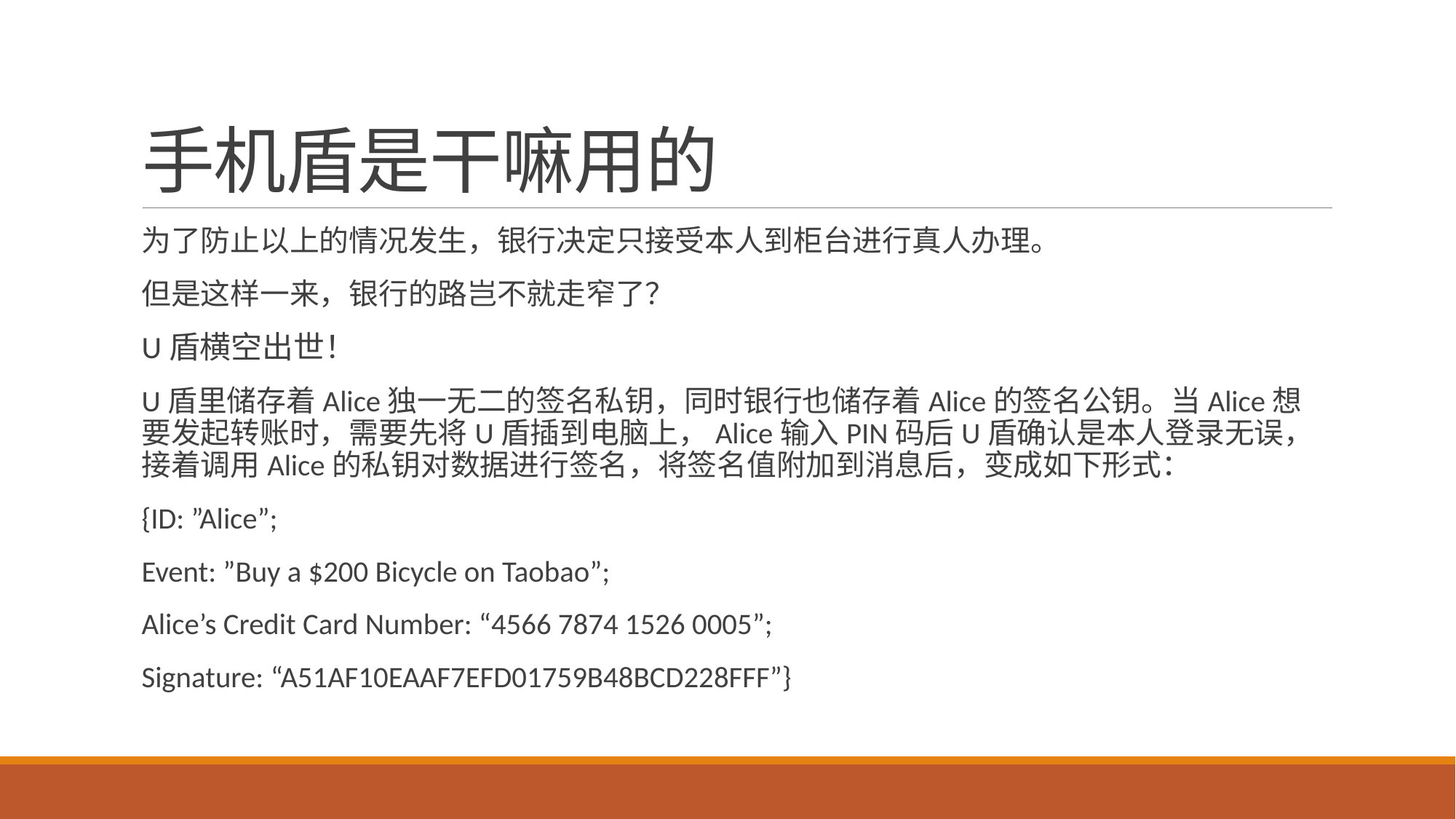

# 手机盾是干嘛用的
为了防止以上的情况发生，银行决定只接受本人到柜台进行真人办理。
但是这样一来，银行的路岂不就走窄了？
U盾横空出世！
U盾里储存着Alice独一无二的签名私钥，同时银行也储存着Alice的签名公钥。当Alice想要发起转账时，需要先将U盾插到电脑上，Alice输入PIN码后U盾确认是本人登录无误，接着调用Alice的私钥对数据进行签名，将签名值附加到消息后，变成如下形式：
{ID: ”Alice”;
Event: ”Buy a $200 Bicycle on Taobao”;
Alice’s Credit Card Number: “4566 7874 1526 0005”;
Signature: “A51AF10EAAF7EFD01759B48BCD228FFF”}